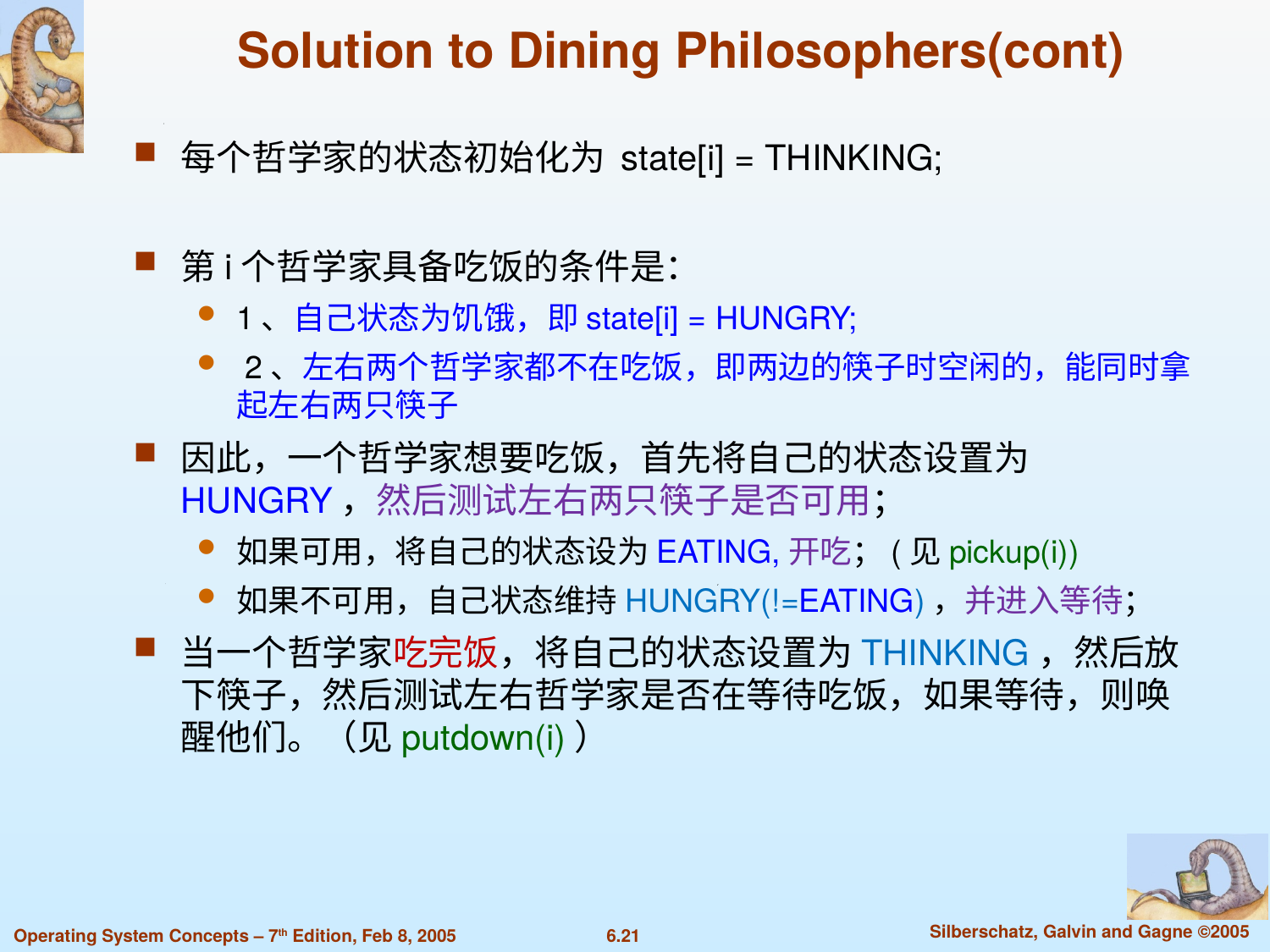

Solution to Dining Philosophers(cont)
每个哲学家的状态初始化为 state[i] = THINKING;

第i个哲学家具备吃饭的条件是：
1、自己状态为饥饿，即state[i] = HUNGRY;
 2、左右两个哲学家都不在吃饭，即两边的筷子时空闲的，能同时拿起左右两只筷子
因此，一个哲学家想要吃饭，首先将自己的状态设置为HUNGRY，然后测试左右两只筷子是否可用；
如果可用，将自己的状态设为EATING,开吃；(见pickup(i))
如果不可用，自己状态维持HUNGRY(!=EATING)，并进入等待；
当一个哲学家吃完饭，将自己的状态设置为THINKING，然后放下筷子，然后测试左右哲学家是否在等待吃饭，如果等待，则唤醒他们。（见putdown(i)）